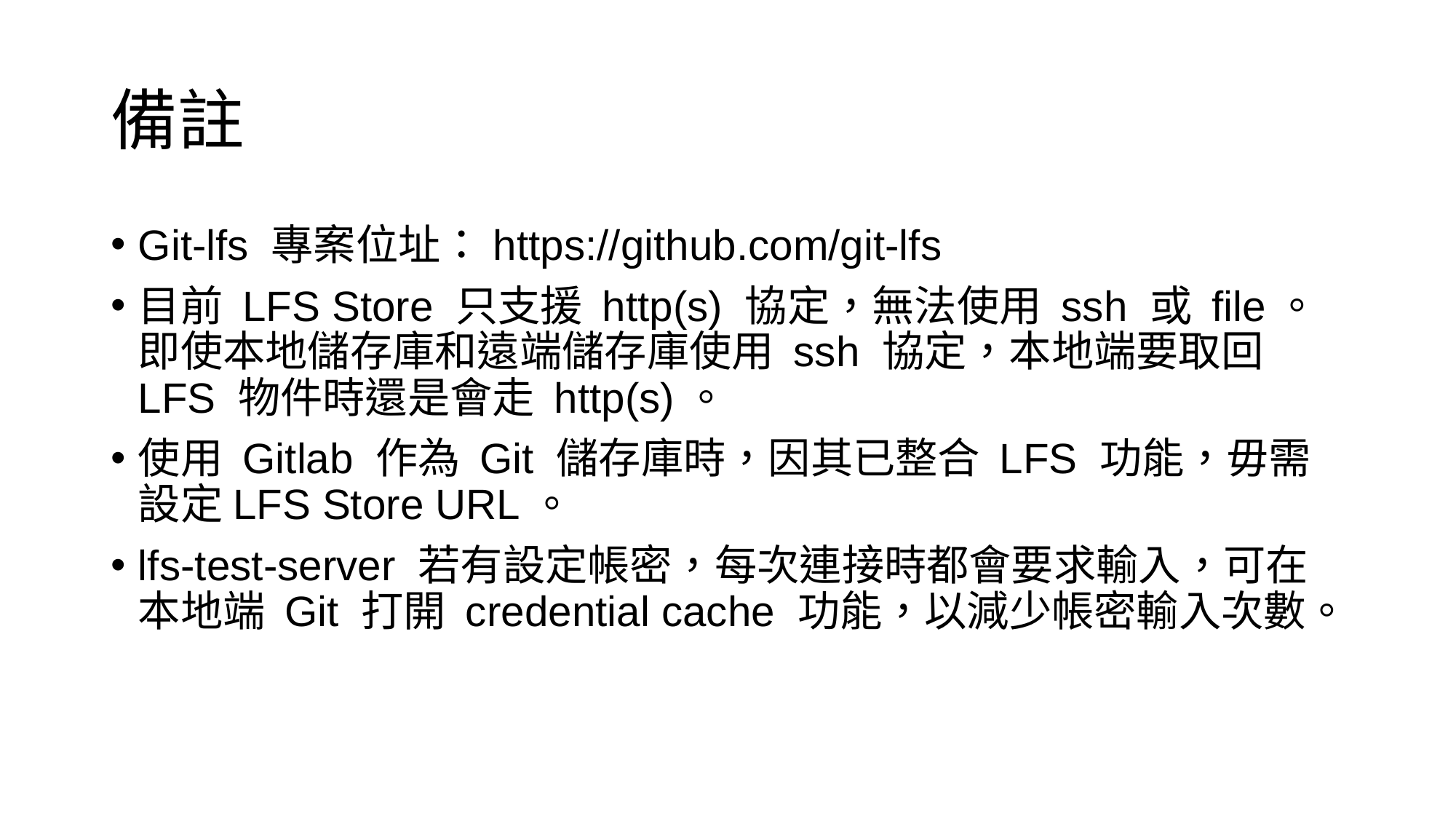

# 備註
Git-lfs 專案位址：https://github.com/git-lfs
目前 LFS Store 只支援 http(s) 協定，無法使用 ssh 或 file。即使本地儲存庫和遠端儲存庫使用 ssh 協定，本地端要取回 LFS 物件時還是會走 http(s)。
使用 Gitlab 作為 Git 儲存庫時，因其已整合 LFS 功能，毋需設定LFS Store URL。
lfs-test-server 若有設定帳密，每次連接時都會要求輸入，可在本地端 Git 打開 credential cache 功能，以減少帳密輸入次數。